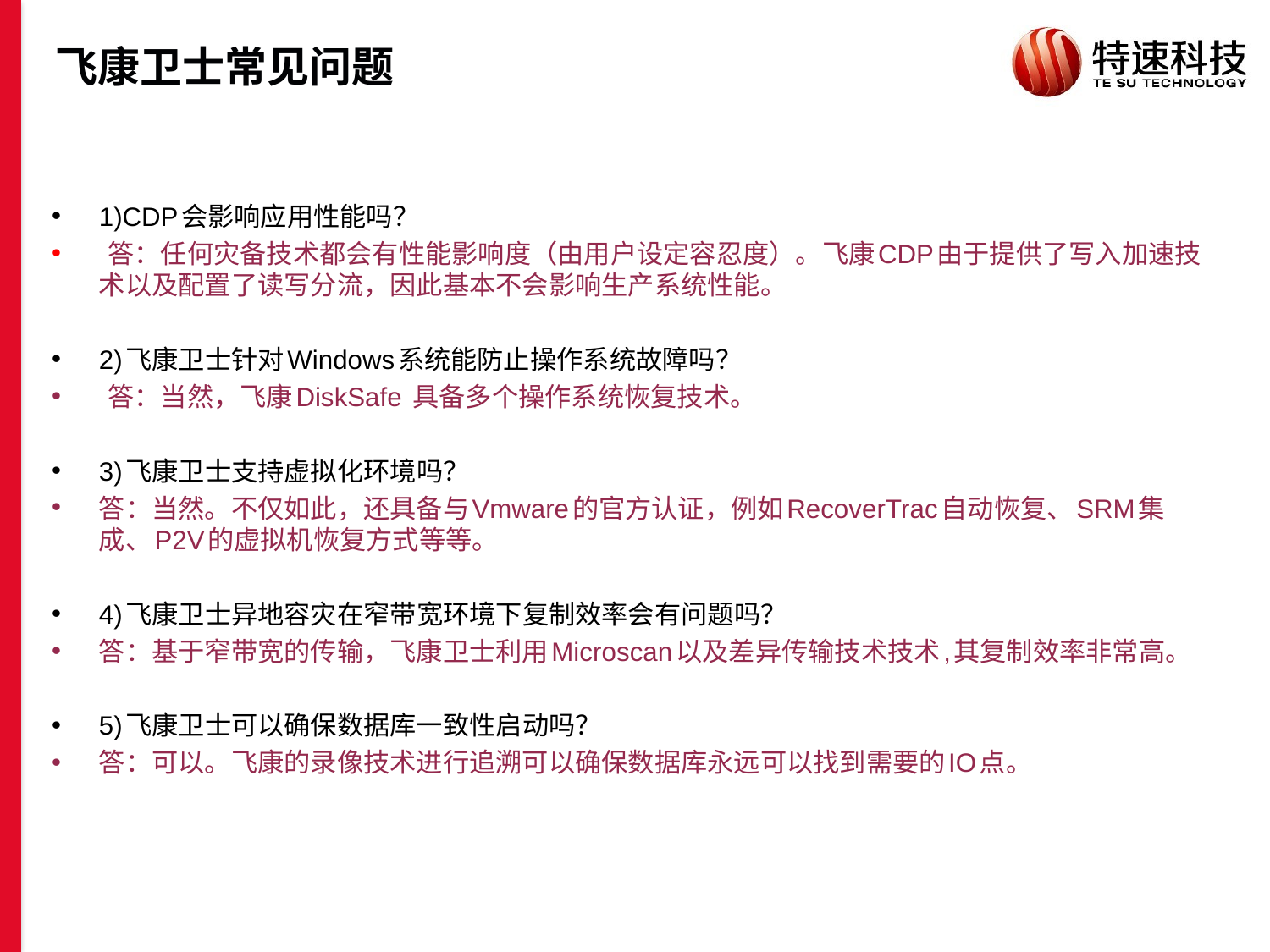

# 飞康卫士常见问题
1)CDP会影响应用性能吗？
 答：任何灾备技术都会有性能影响度（由用户设定容忍度）。飞康CDP由于提供了写入加速技术以及配置了读写分流，因此基本不会影响生产系统性能。

2)飞康卫士针对Windows系统能防止操作系统故障吗？
 答：当然，飞康DiskSafe 具备多个操作系统恢复技术。

3)飞康卫士支持虚拟化环境吗？
答：当然。不仅如此，还具备与Vmware的官方认证，例如RecoverTrac自动恢复、SRM集成、P2V的虚拟机恢复方式等等。

4)飞康卫士异地容灾在窄带宽环境下复制效率会有问题吗？
答：基于窄带宽的传输，飞康卫士利用Microscan以及差异传输技术技术,其复制效率非常高。

5)飞康卫士可以确保数据库一致性启动吗？
答：可以。飞康的录像技术进行追溯可以确保数据库永远可以找到需要的IO点。